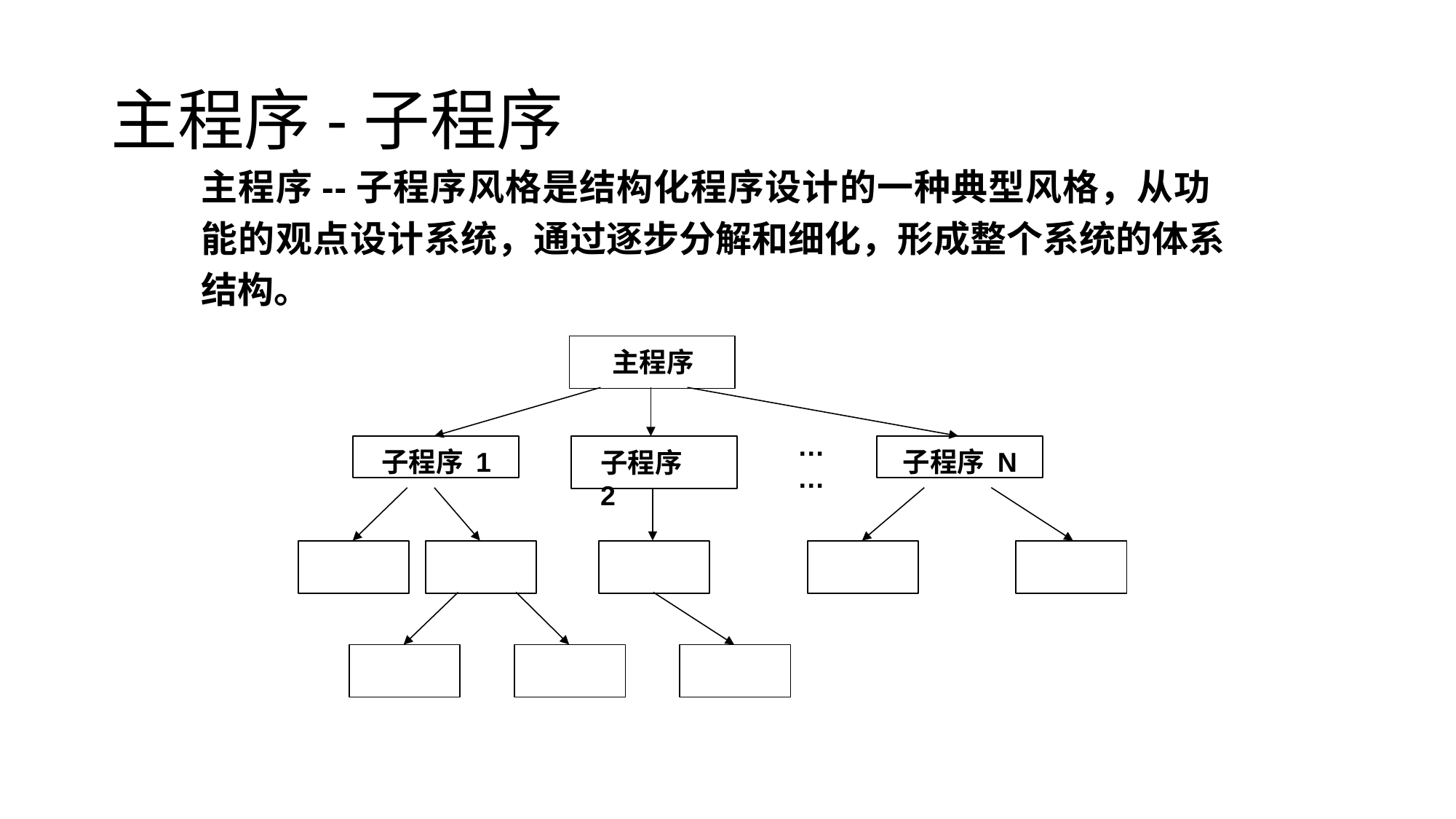

# 主程序-子程序
主程序--子程序风格是结构化程序设计的一种典型风格，从功能的观点设计系统，通过逐步分解和细化，形成整个系统的体系结构。

主程序

…
…

子程序 1

子程序 N
子程序 2